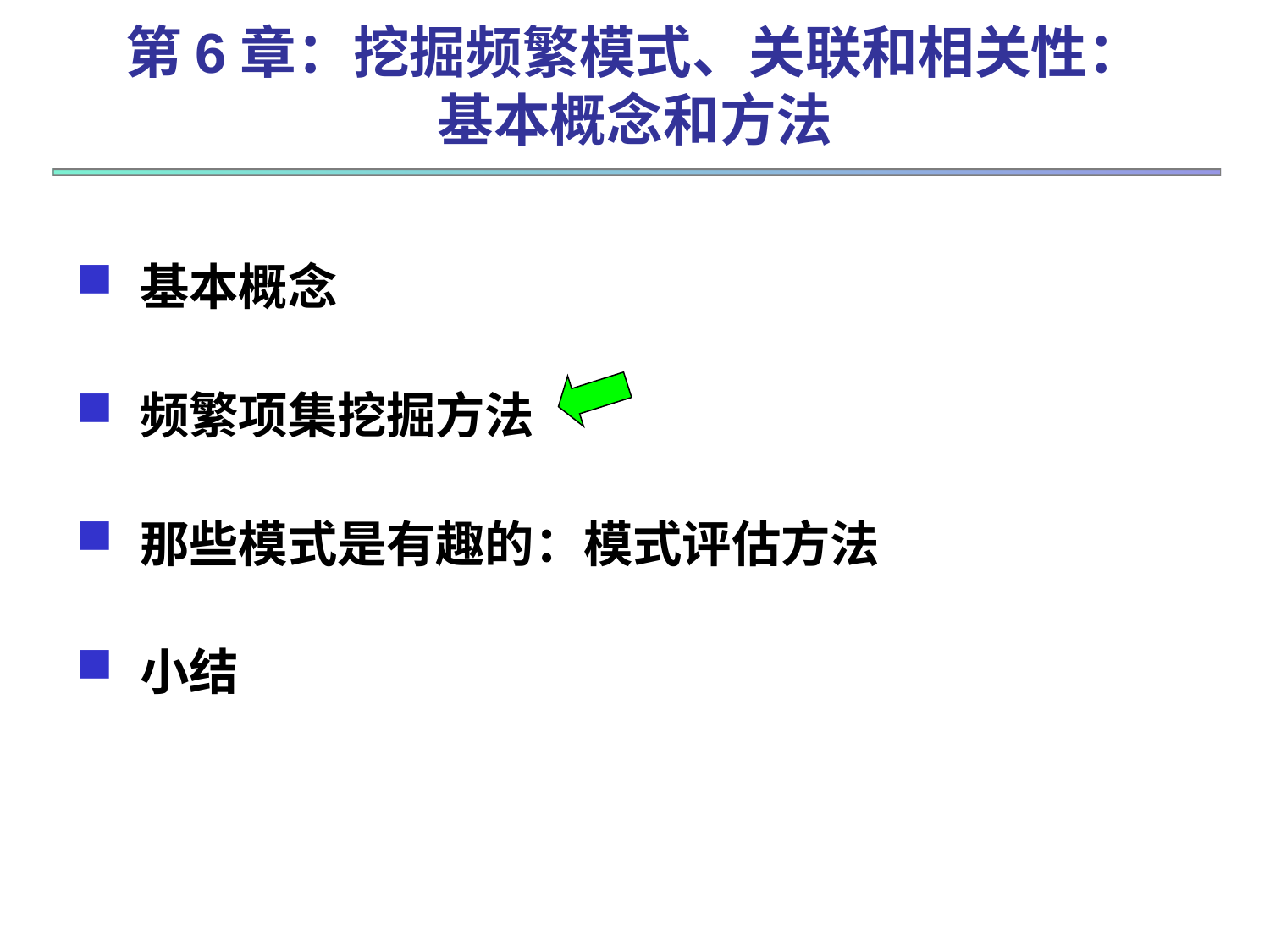

# 第6章：挖掘频繁模式、关联和相关性： 基本概念和方法
基本概念
频繁项集挖掘方法
那些模式是有趣的：模式评估方法
小结

18